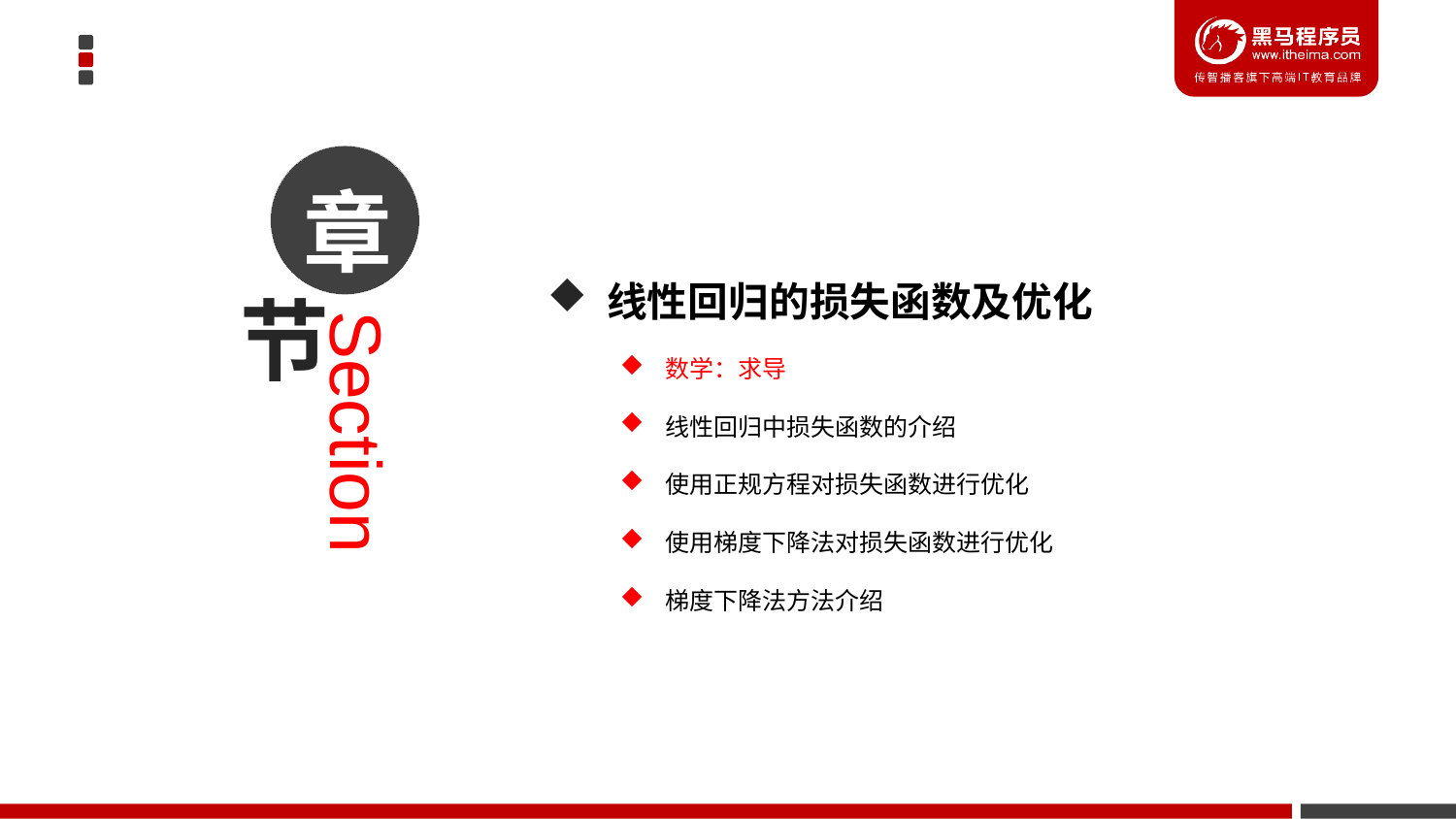

章
 线性回归的损失函数及优化
数学：求导
线性回归中损失函数的介绍
使用正规方程对损失函数进行优化
使用梯度下降法对损失函数进行优化
梯度下降法方法介绍
节
Section